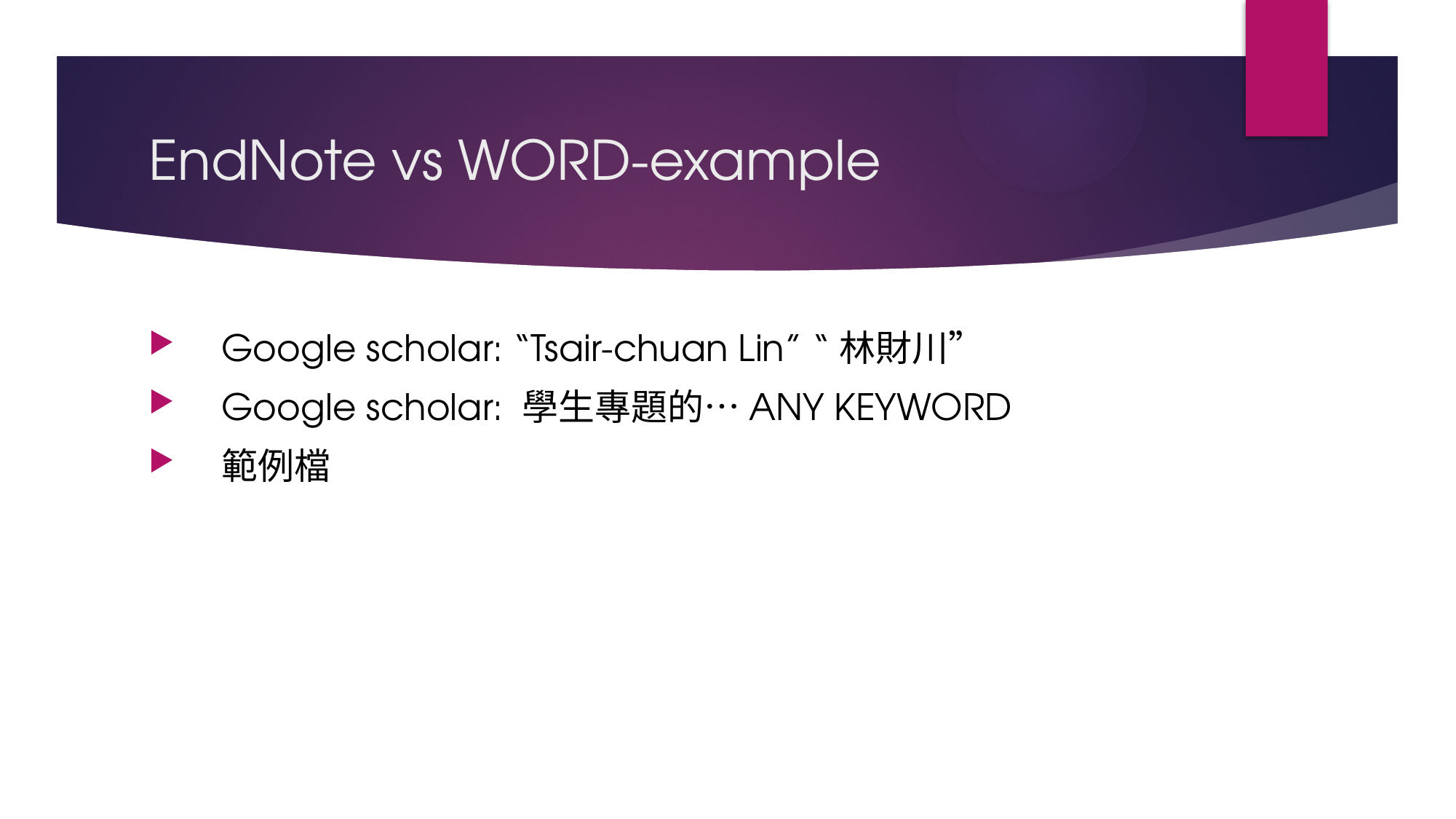

# EndNote vs WORD-example
Google scholar: “Tsair-chuan Lin” “林財川”
Google scholar: 學生專題的…ANY KEYWORD
範例檔